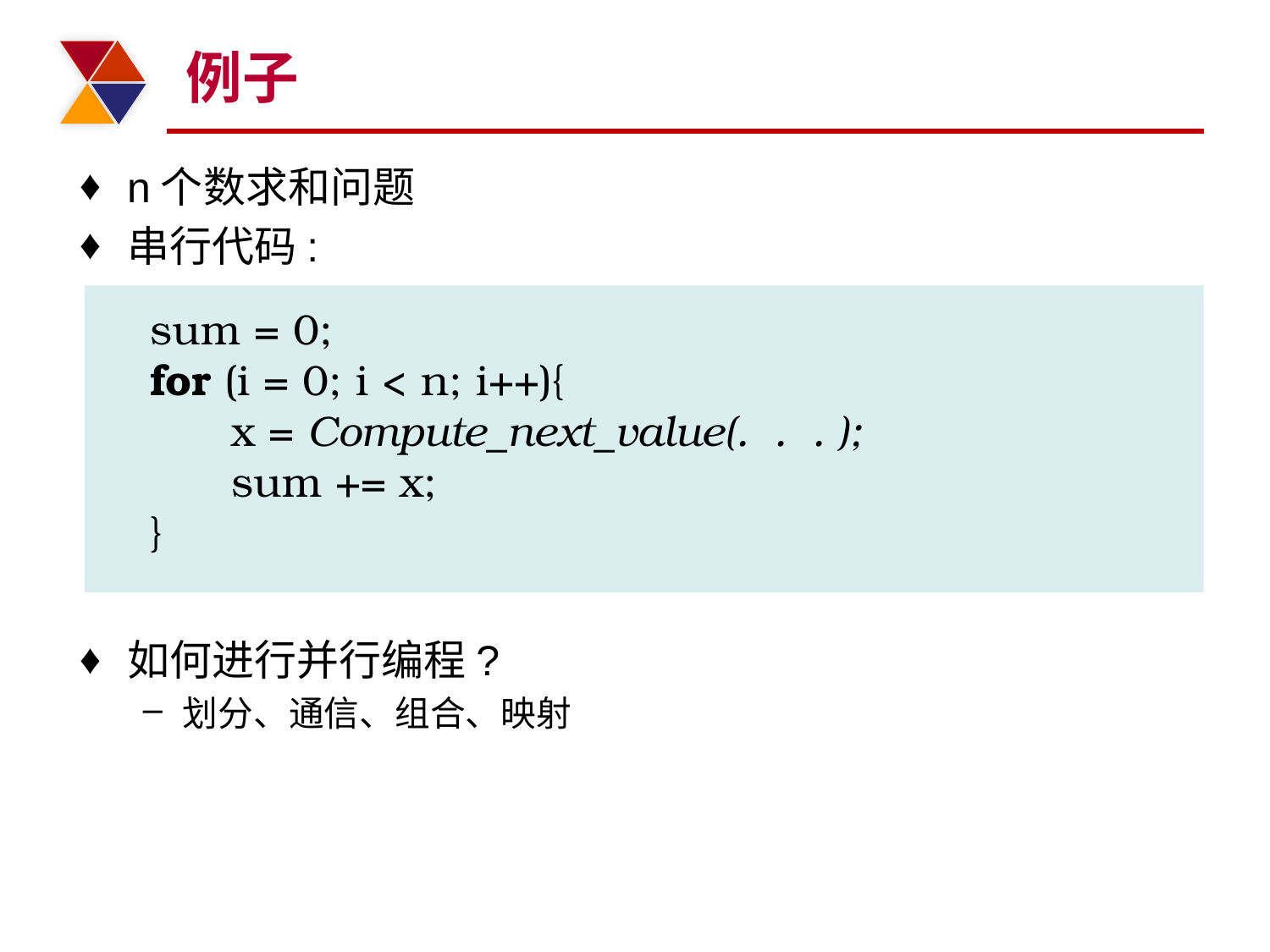

# 例子
n个数求和问题
串行代码:

如何进行并行编程?
划分、通信、组合、映射

sum = 0;
for (i = 0; i < n; i++){
      x = Compute_next_value(.  .  . );
      sum += x;
}